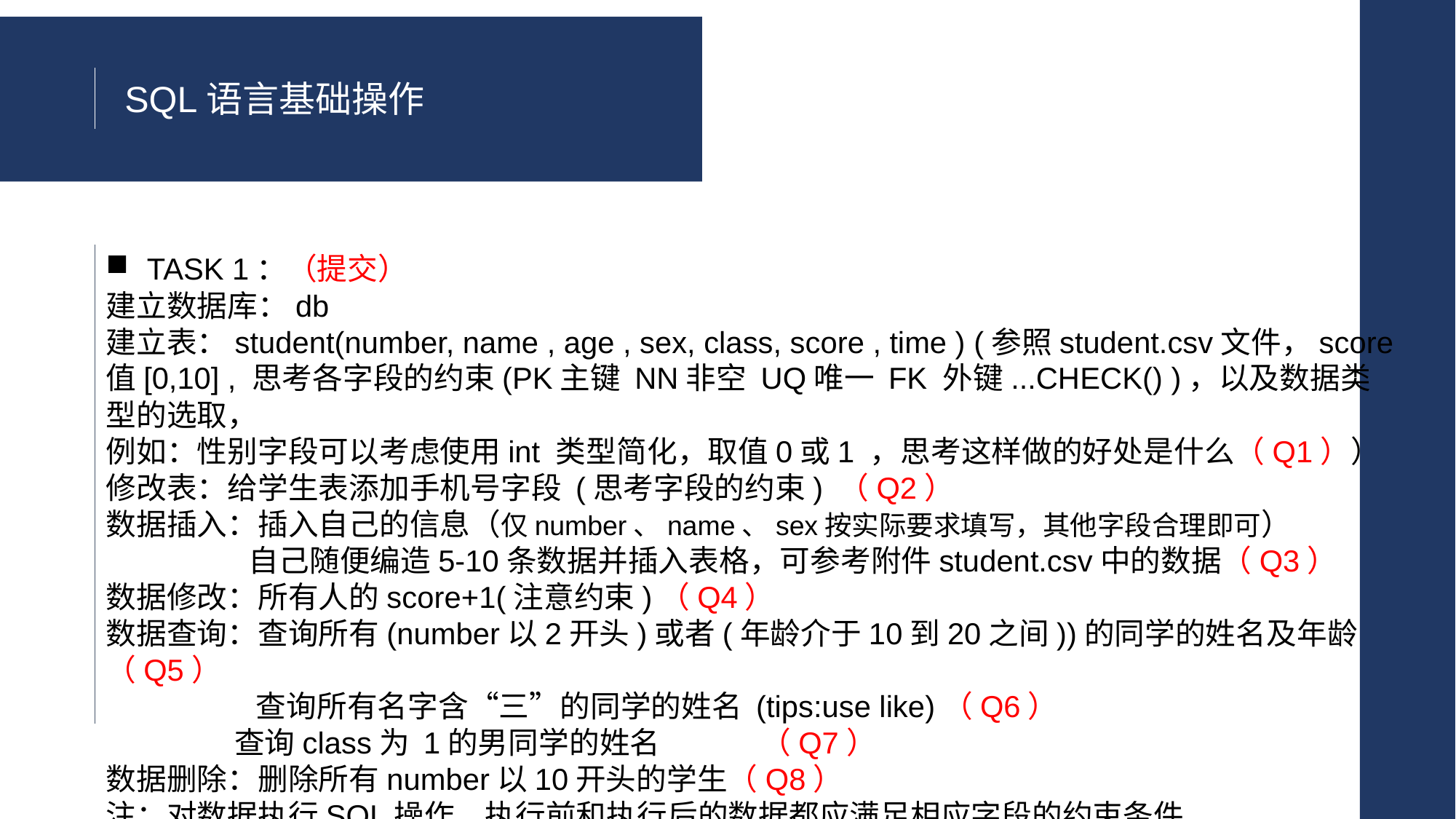

SQL语言基础操作
TASK 1：（提交）
建立数据库：db
建立表：student(number, name , age , sex, class, score , time ) (参照student.csv文件，score 值[0,10] , 思考各字段的约束(PK主键 NN非空 UQ唯一 FK 外键...CHECK() )，以及数据类型的选取，
例如：性别字段可以考虑使用int 类型简化，取值0或1 ，思考这样做的好处是什么（Q1））
修改表：给学生表添加手机号字段 (思考字段的约束) （Q2）
数据插入：插入自己的信息（仅number、name、sex按实际要求填写，其他字段合理即可）
	     自己随便编造5-10条数据并插入表格，可参考附件student.csv中的数据（Q3）
数据修改：所有人的score+1(注意约束)（Q4）
数据查询：查询所有(number以2开头)或者(年龄介于10到20之间))的同学的姓名及年龄（Q5）
	     查询所有名字含“三”的同学的姓名 (tips:use like)（Q6）
                  查询class为 1的男同学的姓名	（Q7）
数据删除：删除所有number以10开头的学生（Q8）
注：对数据执行SQL操作，执行前和执行后的数据都应满足相应字段的约束条件